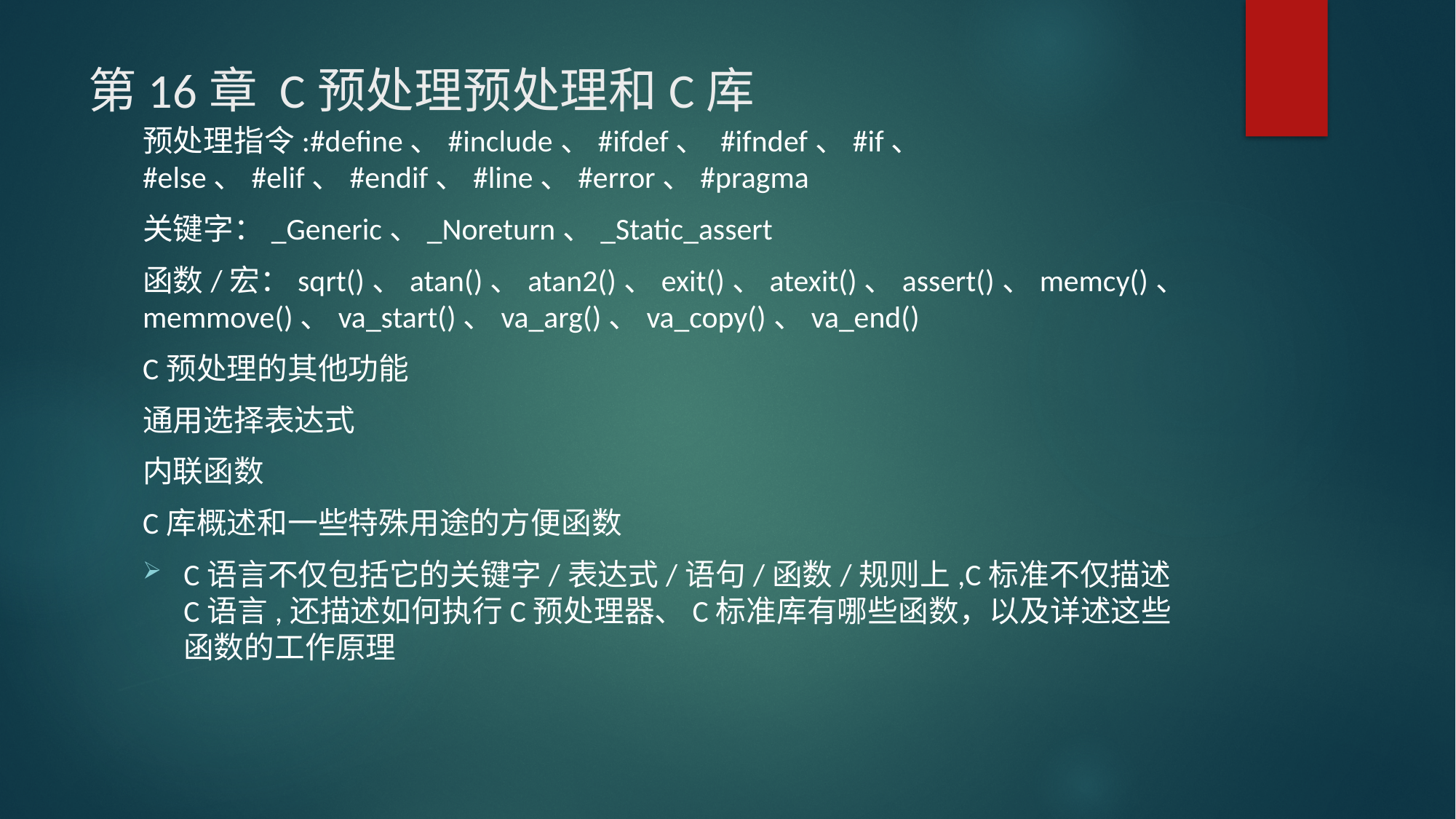

# 第16章 C预处理预处理和C库
预处理指令:#define、#include、#ifdef、 #ifndef、#if、 #else、#elif、#endif、#line、#error、#pragma
关键字：_Generic、_Noreturn、_Static_assert
函数/宏：sqrt()、atan()、atan2()、exit()、atexit()、assert()、memcy()、memmove()、va_start()、va_arg()、va_copy()、va_end()
C预处理的其他功能
通用选择表达式
内联函数
C库概述和一些特殊用途的方便函数
C语言不仅包括它的关键字/表达式/语句/函数/规则上,C标准不仅描述C语言,还描述如何执行C预处理器、C标准库有哪些函数，以及详述这些函数的工作原理